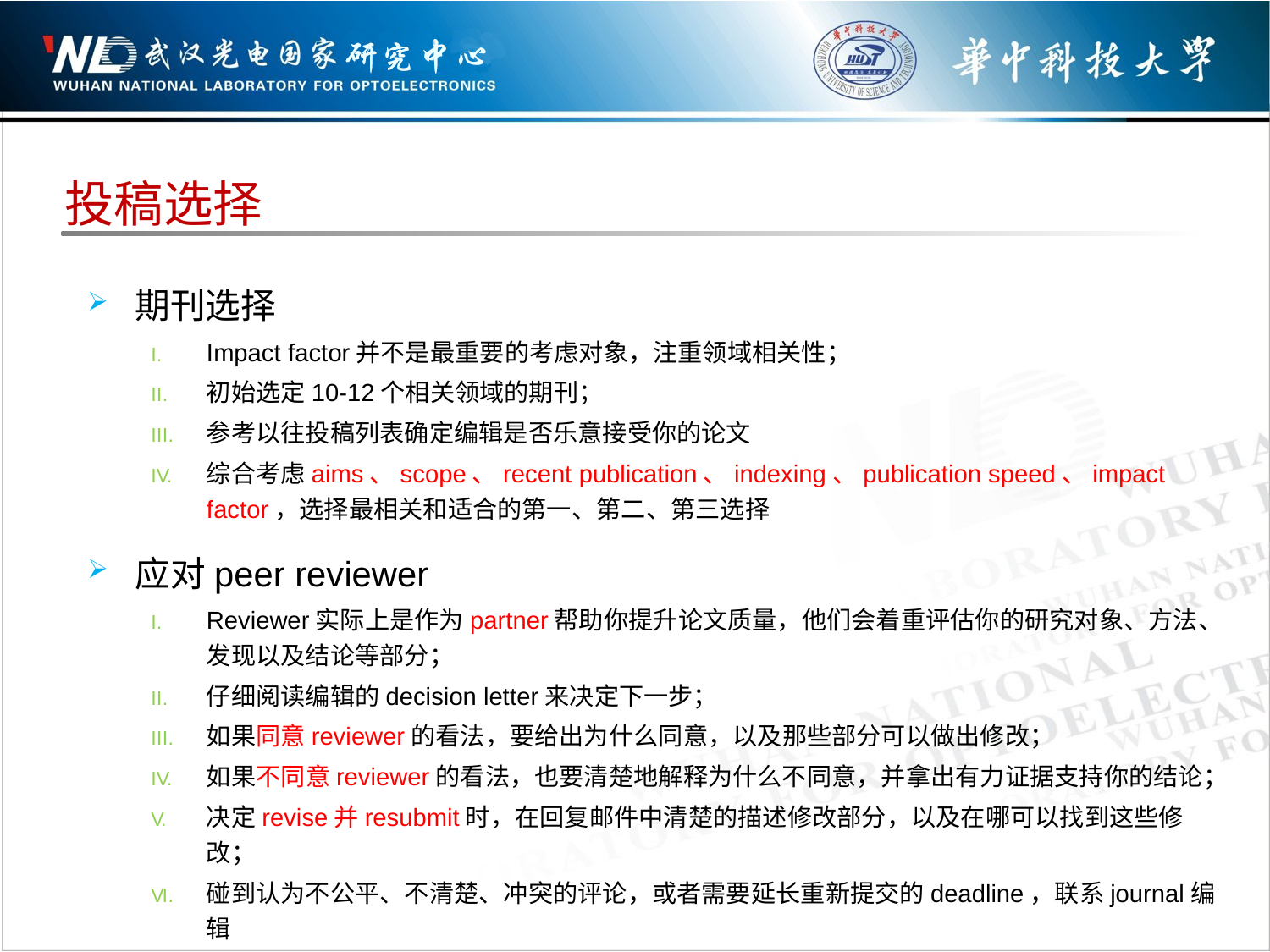

投稿选择
期刊选择
Impact factor并不是最重要的考虑对象，注重领域相关性；
初始选定10-12个相关领域的期刊；
参考以往投稿列表确定编辑是否乐意接受你的论文
综合考虑aims、scope、recent publication、indexing、publication speed、impact factor，选择最相关和适合的第一、第二、第三选择
应对peer reviewer
Reviewer实际上是作为partner帮助你提升论文质量，他们会着重评估你的研究对象、方法、发现以及结论等部分；
仔细阅读编辑的decision letter来决定下一步；
如果同意reviewer的看法，要给出为什么同意，以及那些部分可以做出修改；
如果不同意reviewer的看法，也要清楚地解释为什么不同意，并拿出有力证据支持你的结论；
决定revise并resubmit时，在回复邮件中清楚的描述修改部分，以及在哪可以找到这些修改；
碰到认为不公平、不清楚、冲突的评论，或者需要延长重新提交的deadline，联系journal编辑